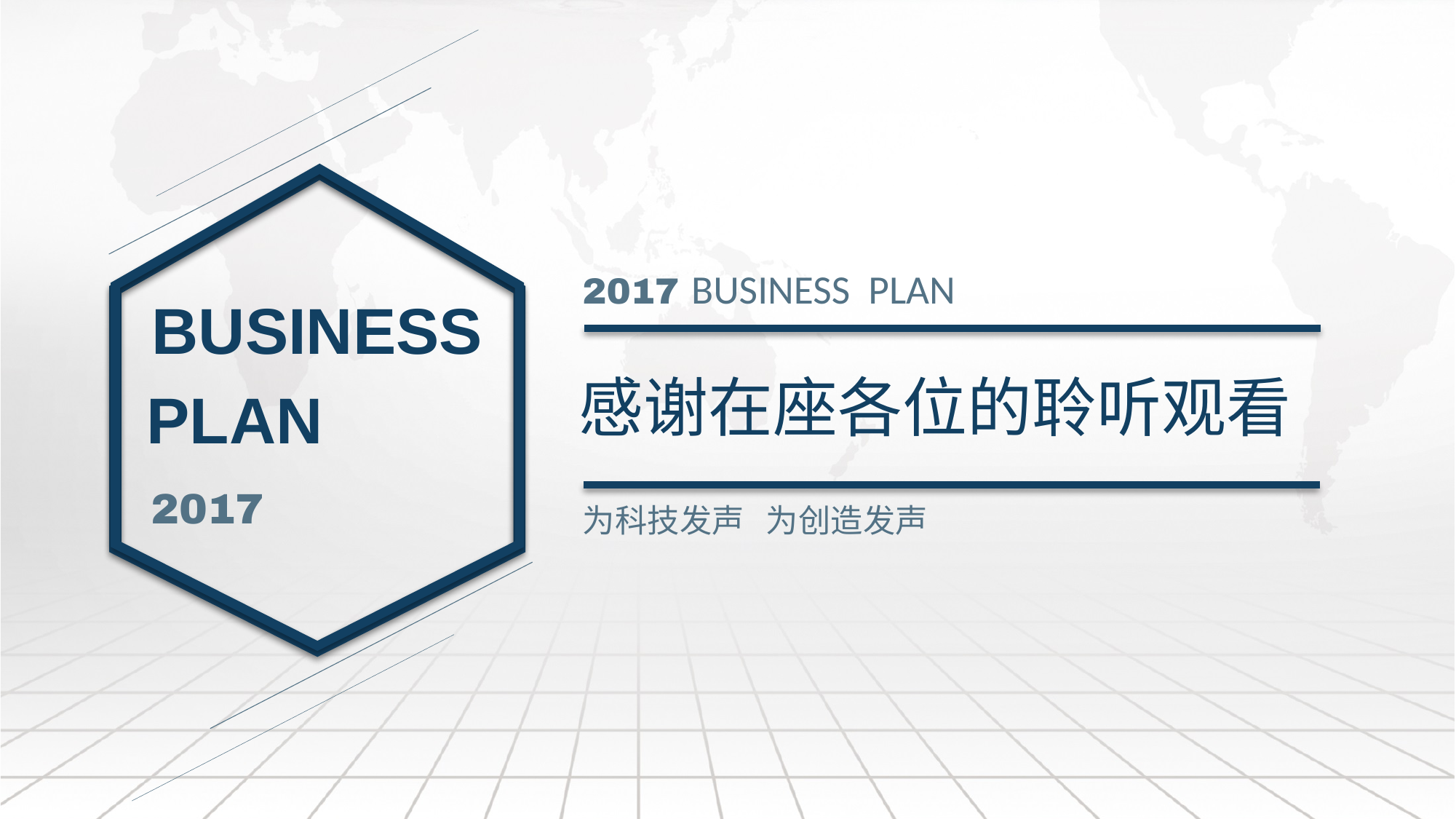

2017 BUSINESS  PLAN

BUSINESS
PLAN
感谢在座各位的聆听观看
2017
为科技发声   为创造发声